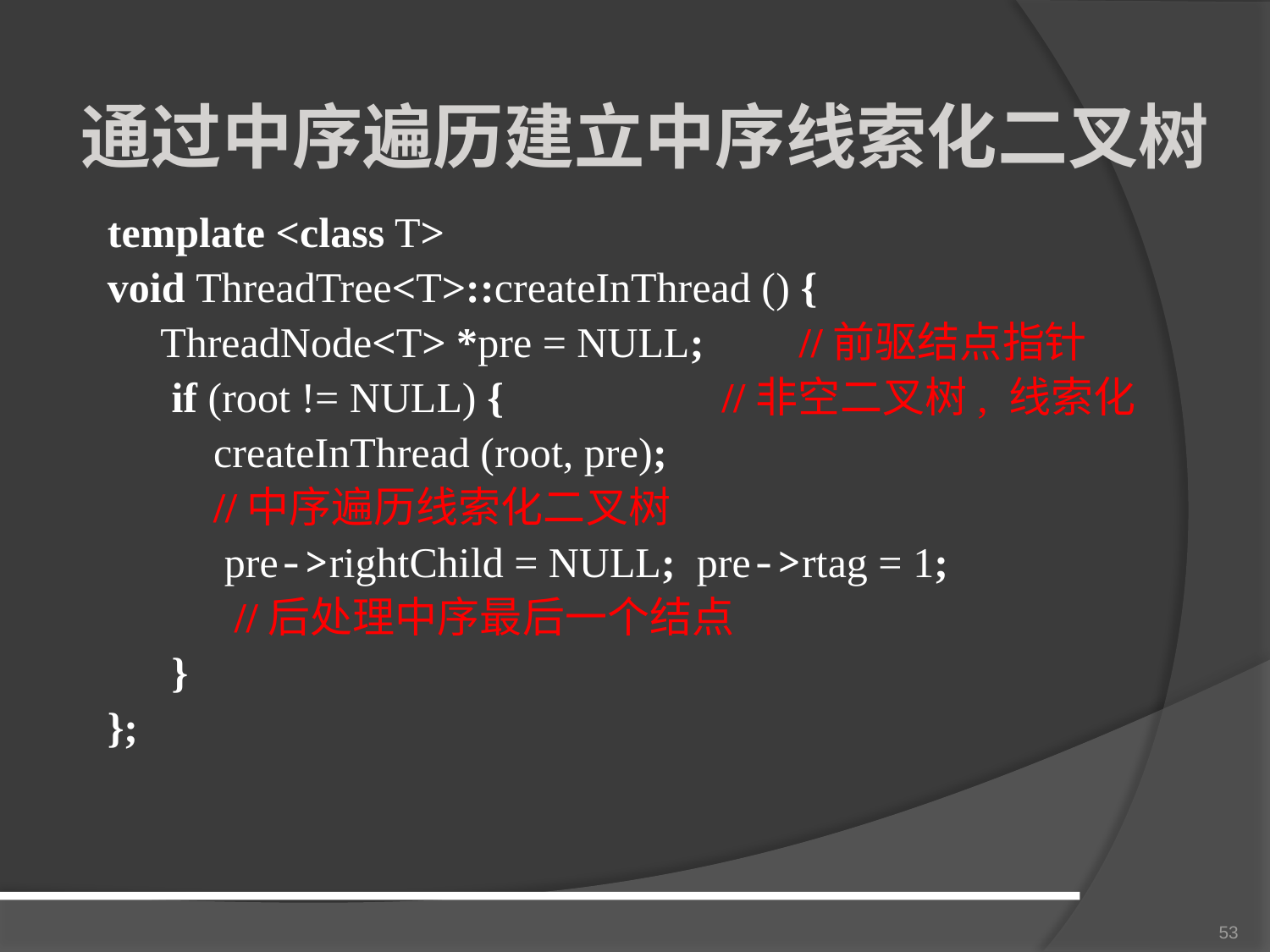

# 通过中序遍历建立中序线索化二叉树
template <class T>
void ThreadTree<T>::createInThread () {
     ThreadNode<T> *pre = NULL;         //前驱结点指针
	 if (root != NULL) {   	                 //非空二叉树, 线索化
          createInThread (root, pre);
          //中序遍历线索化二叉树
	      pre->rightChild = NULL;  pre->rtag = 1;
            //后处理中序最后一个结点
	 }
};
53